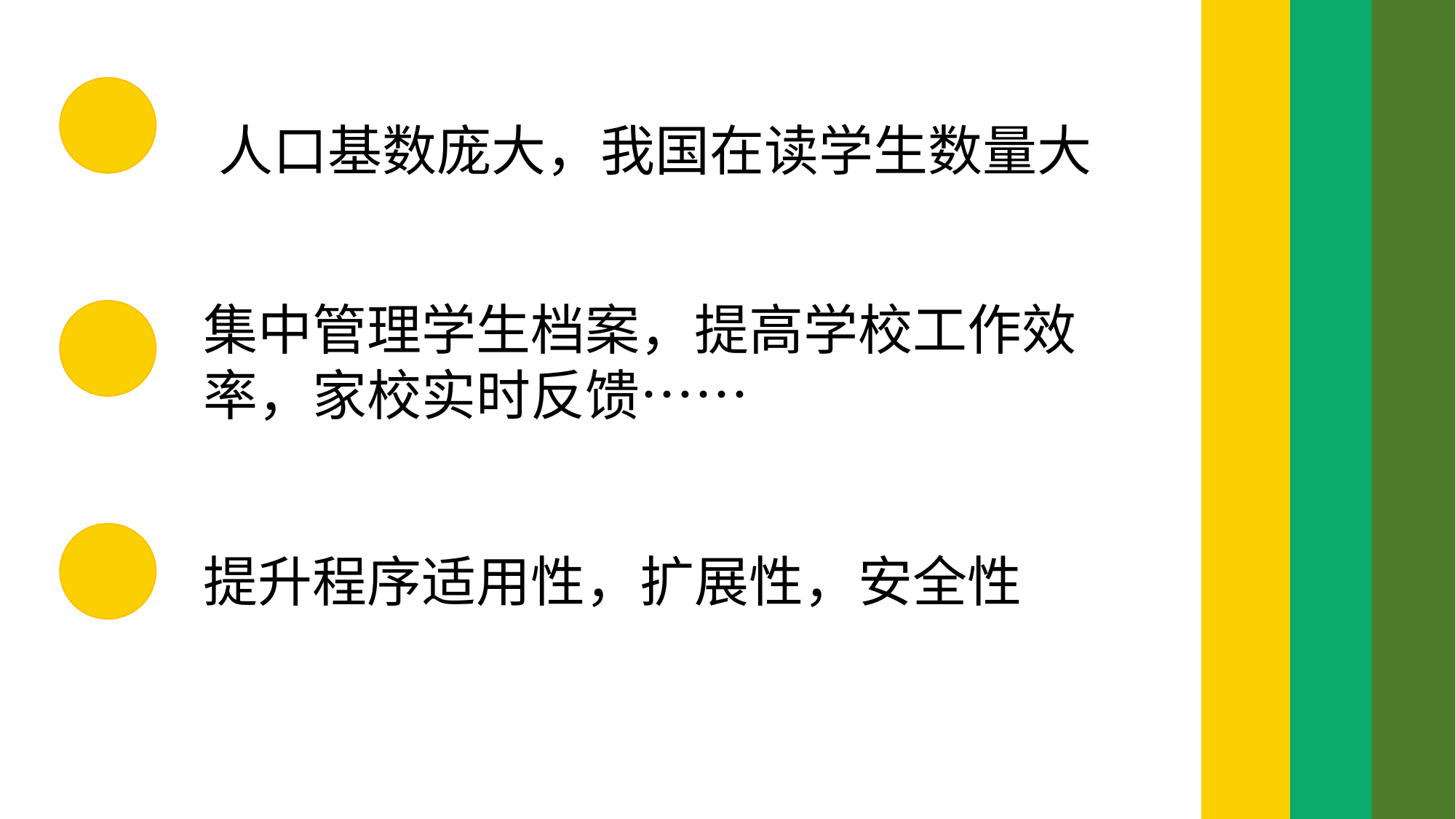

人口基数庞大，我国在读学生数量大
集中管理学生档案，提高学校工作效率，家校实时反馈……

提升程序适用性，扩展性，安全性